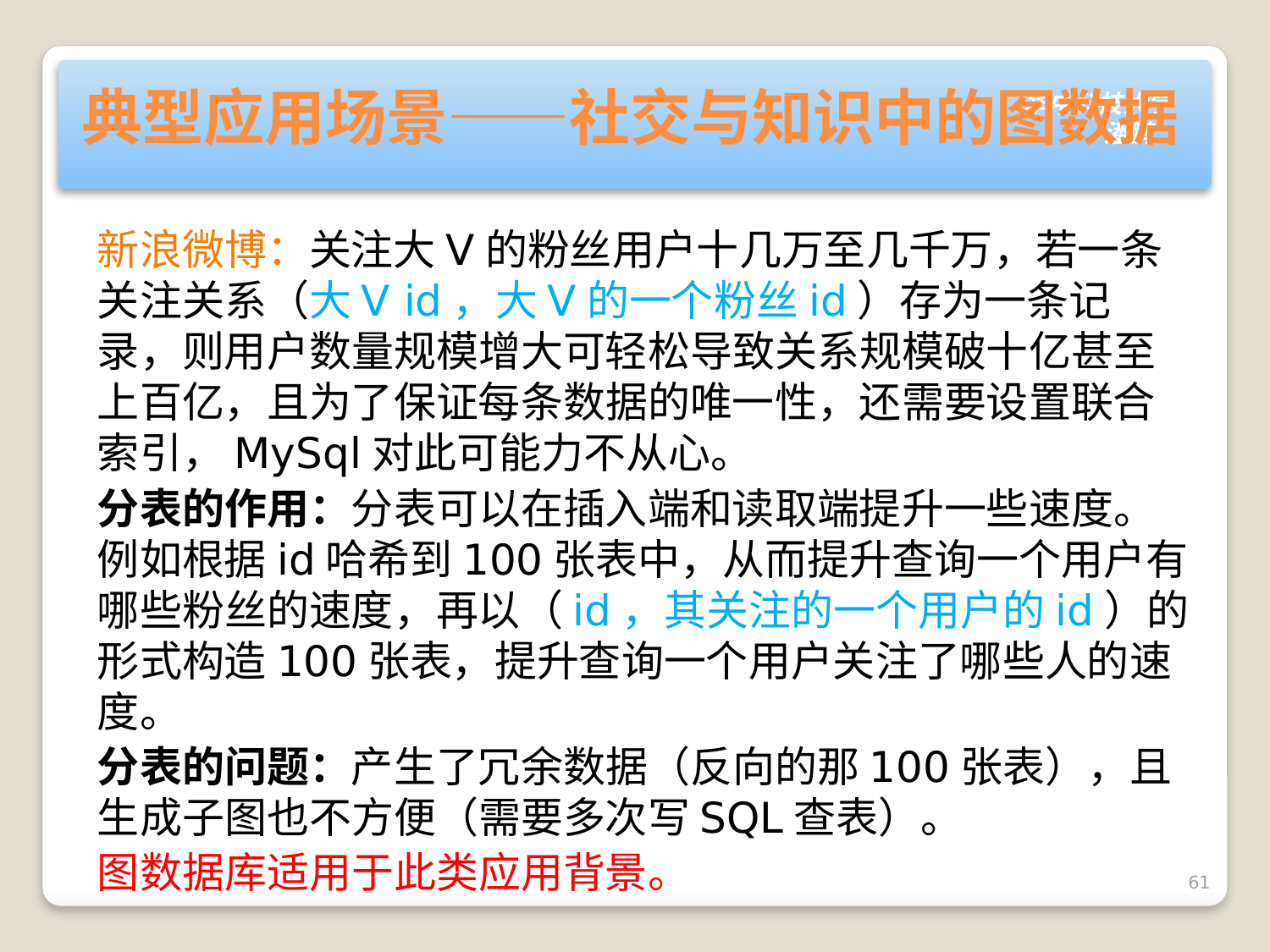

# 典型应用场景——社交与知识中的图数据
新浪微博：关注大V的粉丝用户十几万至几千万，若一条关注关系（大V id，大V的一个粉丝id）存为一条记录，则用户数量规模增大可轻松导致关系规模破十亿甚至上百亿，且为了保证每条数据的唯一性，还需要设置联合索引，MySql对此可能力不从心。
分表的作用：分表可以在插入端和读取端提升一些速度。例如根据id哈希到100张表中，从而提升查询一个用户有哪些粉丝的速度，再以（id，其关注的一个用户的id）的形式构造100张表，提升查询一个用户关注了哪些人的速度。
分表的问题：产生了冗余数据（反向的那100张表），且生成子图也不方便（需要多次写SQL查表）。
图数据库适用于此类应用背景。
61